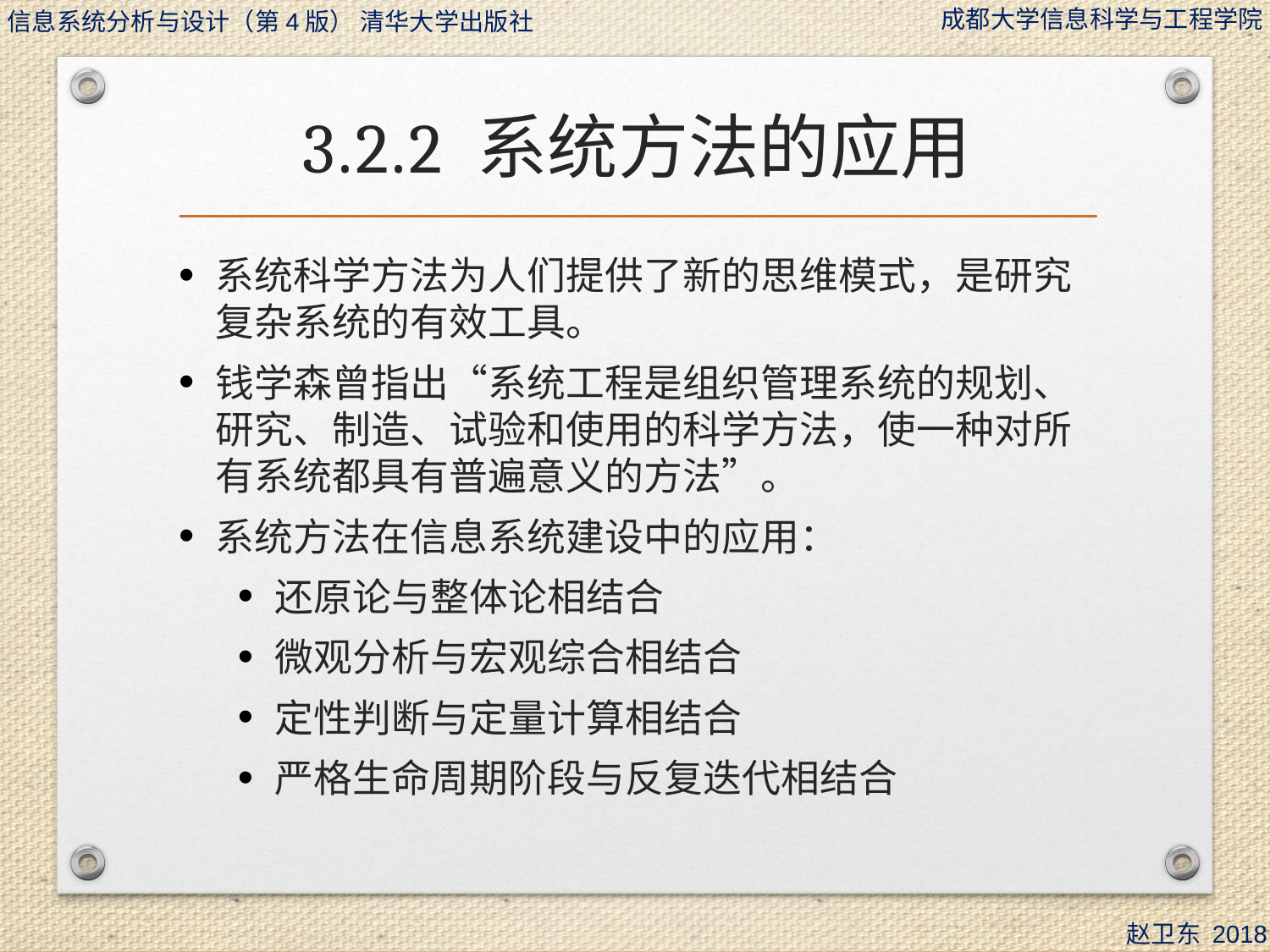

# 3.2.2 系统方法的应用
系统科学方法为人们提供了新的思维模式，是研究复杂系统的有效工具。
钱学森曾指出“系统工程是组织管理系统的规划、研究、制造、试验和使用的科学方法，使一种对所有系统都具有普遍意义的方法”。
系统方法在信息系统建设中的应用：
还原论与整体论相结合
微观分析与宏观综合相结合
定性判断与定量计算相结合
严格生命周期阶段与反复迭代相结合